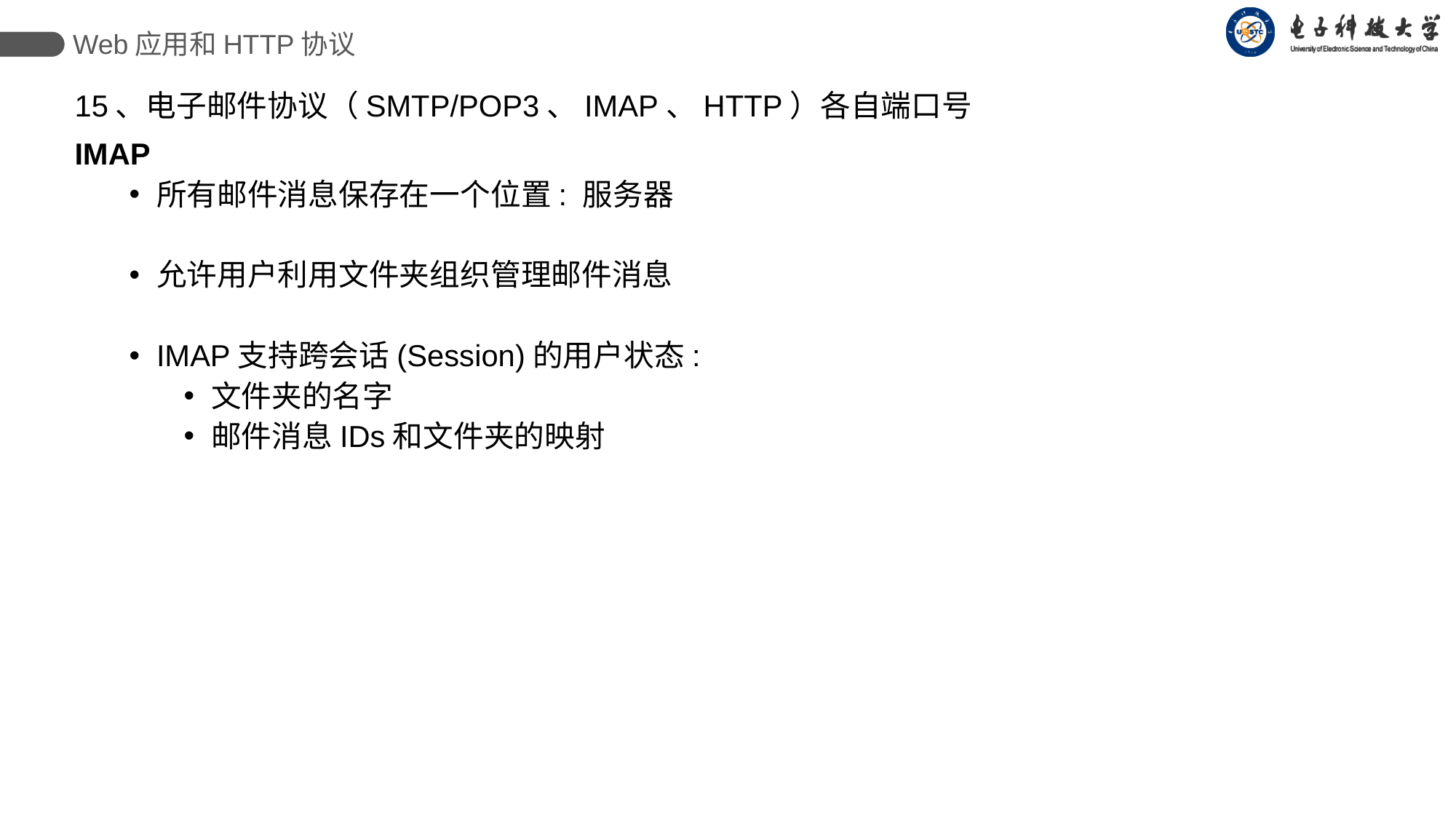

Web应用和HTTP协议

15、电子邮件协议（SMTP/POP3、IMAP、HTTP）各自端口号
IMAP
所有邮件消息保存在一个位置: 服务器

允许用户利用文件夹组织管理邮件消息

IMAP支持跨会话(Session)的用户状态:
文件夹的名字
邮件消息IDs和文件夹的映射